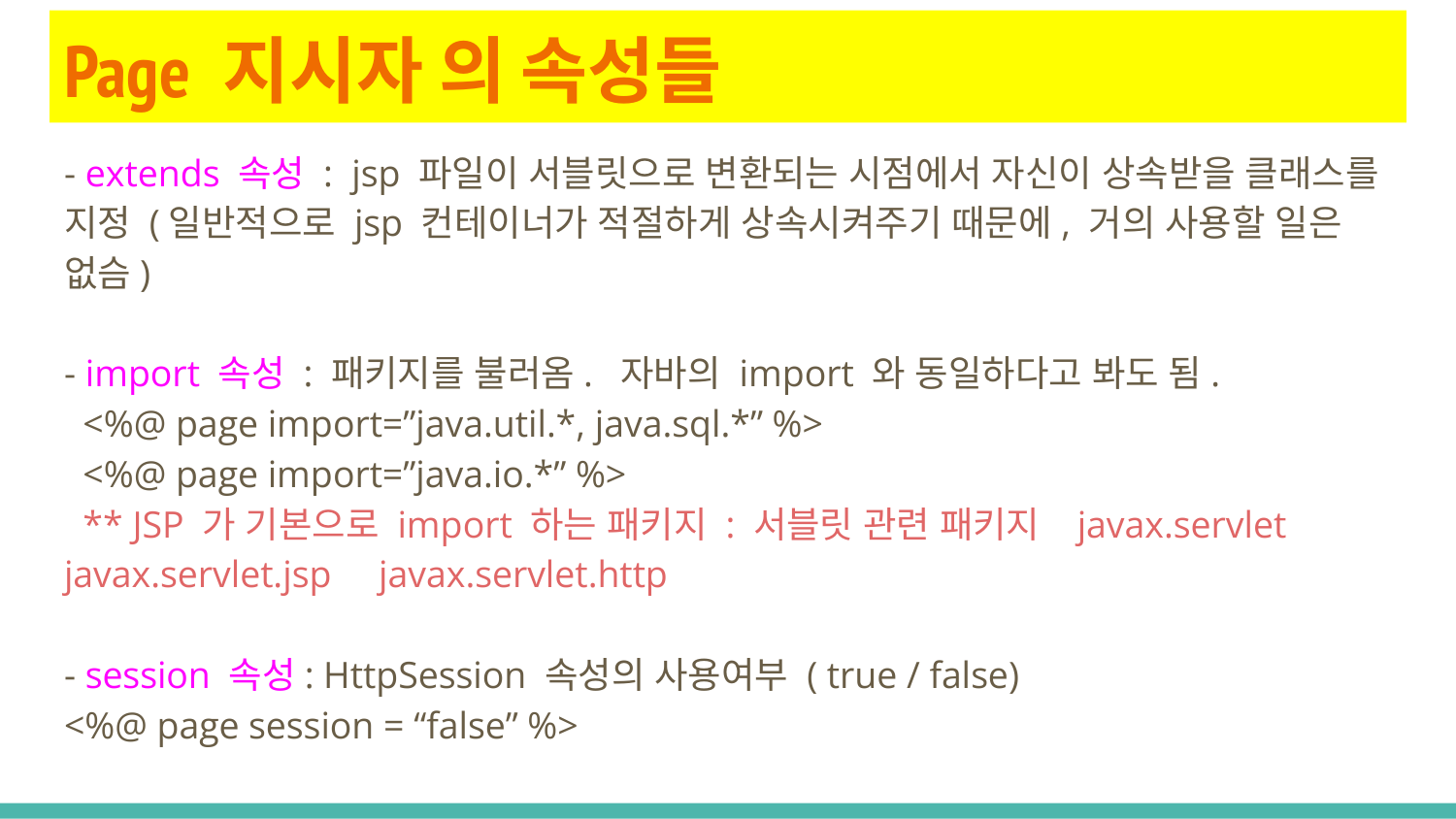

# Page 지시자 의 속성들
- extends 속성 :  jsp 파일이 서블릿으로 변환되는 시점에서 자신이 상속받을 클래스를 지정 (일반적으로 jsp 컨테이너가 적절하게 상속시켜주기 때문에, 거의 사용할 일은 없슴)
- import 속성 : 패키지를 불러옴.  자바의 import 와 동일하다고 봐도 됨.
  <%@ page import=”java.util.*, java.sql.*” %>
  <%@ page import=”java.io.*” %>
  ** JSP 가 기본으로 import 하는 패키지 : 서블릿 관련 패키지   javax.servlet    javax.servlet.jsp     javax.servlet.http
- session 속성: HttpSession 속성의 사용여부 ( true / false)
<%@ page session = “false” %>